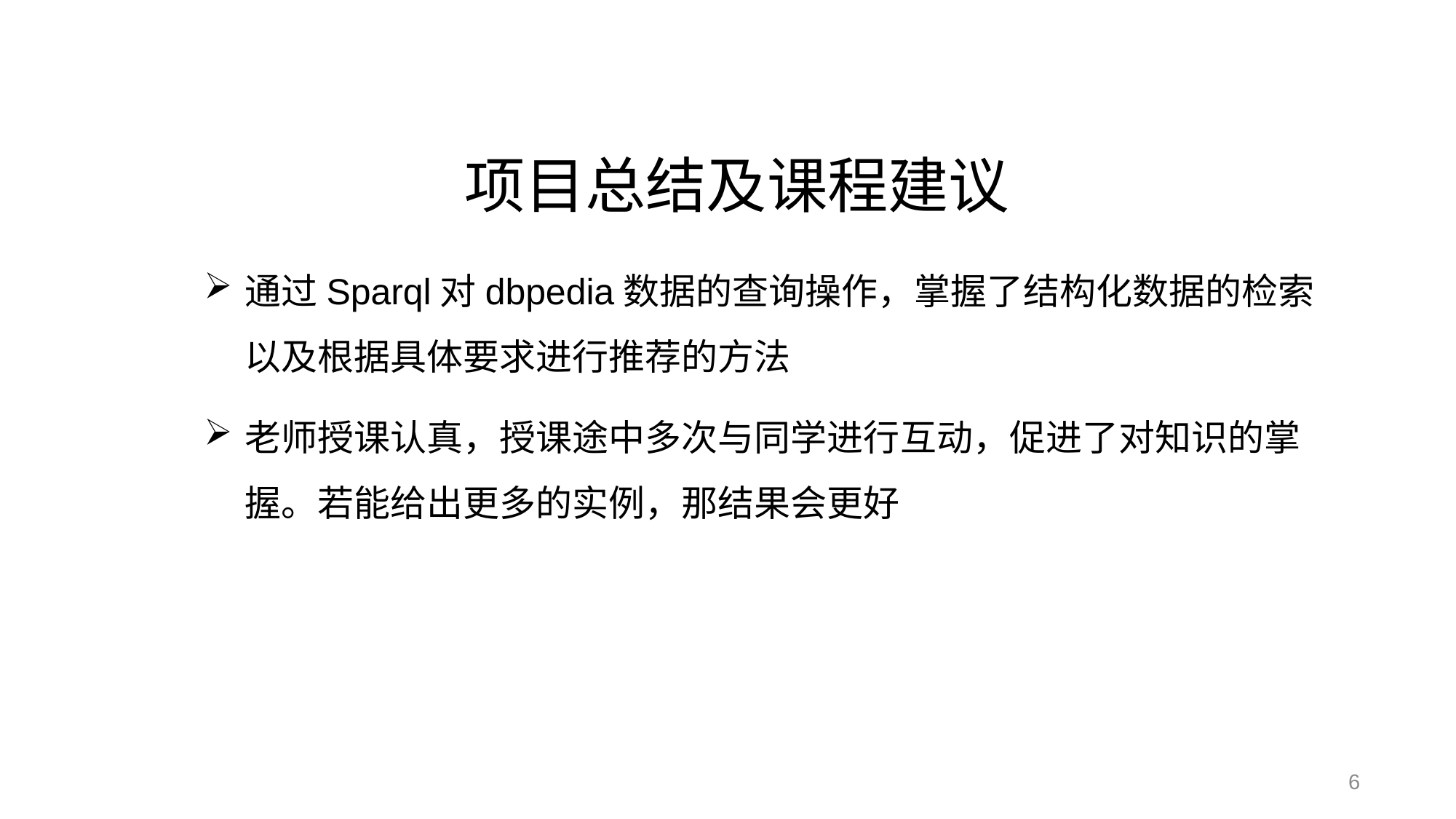

# 项目总结及课程建议
通过Sparql对dbpedia数据的查询操作，掌握了结构化数据的检索以及根据具体要求进行推荐的方法
老师授课认真，授课途中多次与同学进行互动，促进了对知识的掌握。若能给出更多的实例，那结果会更好

6